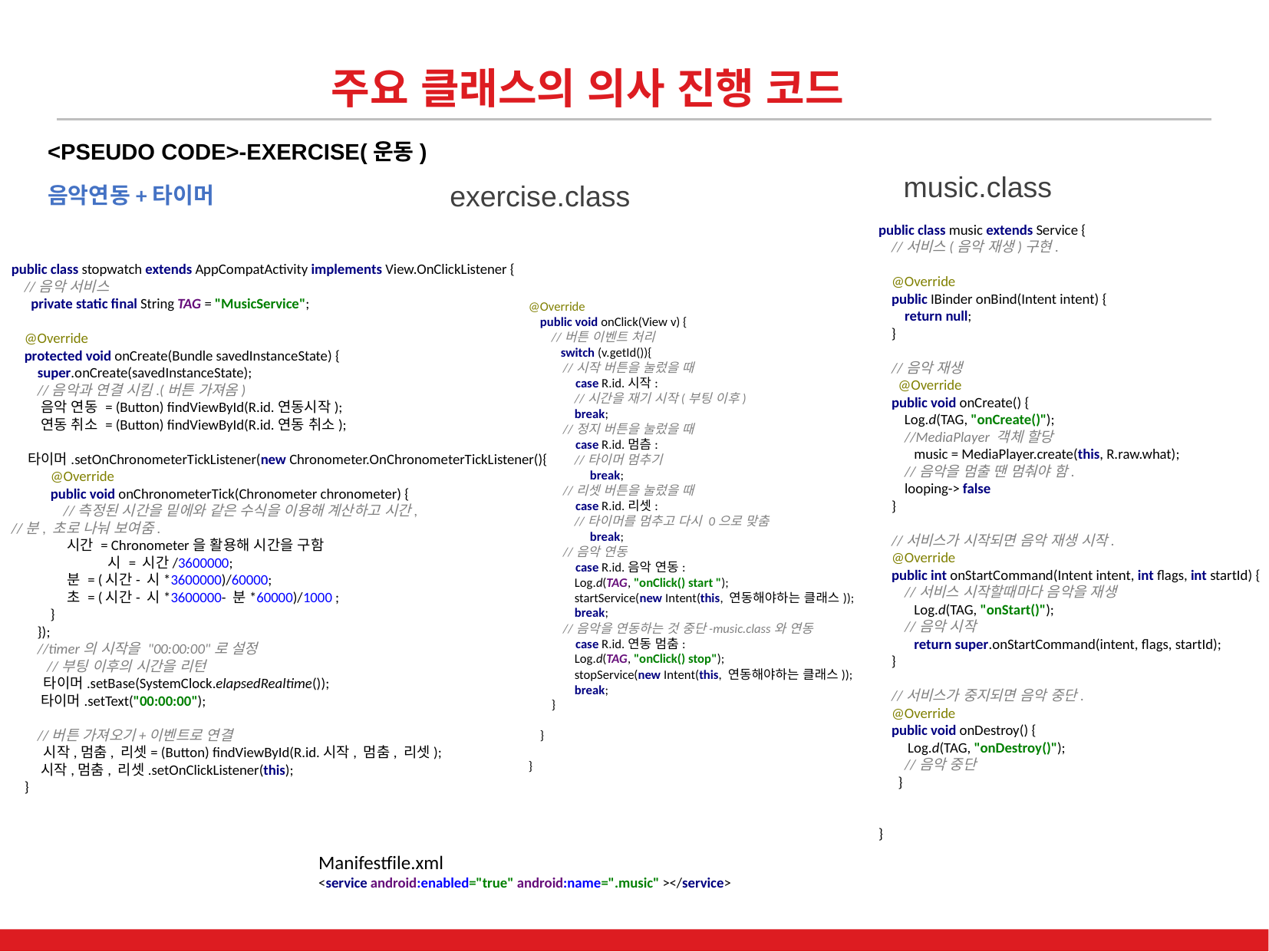

주요 클래스의 의사 진행 코드

<PSEUDO CODE>-EXERCISE(운동)

음악연동+타이머
music.class
exercise.class

public class music extends Service {
    //서비스(음악 재생)구현.
    @Override
    public IBinder onBind(Intent intent) {
        return null;
    }
    //음악 재생
    @Override
    public void onCreate() {
        Log.d(TAG, "onCreate()");
        //MediaPlayer 객체 할당
        music = MediaPlayer.create(this, R.raw.what);
        //음악을 멈출 땐 멈춰야 함.
        looping-> false
    }
    //서비스가 시작되면 음악 재생 시작.
    @Override
    public int onStartCommand(Intent intent, int flags, int startId) {
        //서비스 시작할때마다 음악을 재생
        Log.d(TAG, "onStart()");
        //음악 시작
        return super.onStartCommand(intent, flags, startId);
    }
    //서비스가 중지되면 음악 중단.
    @Override
    public void onDestroy() {
         Log.d(TAG, "onDestroy()");
        //음악 중단
    }
}
public class stopwatch extends AppCompatActivity implements View.OnClickListener {
    //음악 서비스
    private static final String TAG = "MusicService";
    @Override
    protected void onCreate(Bundle savedInstanceState) {
        super.onCreate(savedInstanceState);
        //음악과 연결 시킴.(버튼 가져옴)
        음악 연동 = (Button) findViewById(R.id.연동시작);
        연동 취소 = (Button) findViewById(R.id.연동 취소);
    타이머.setOnChronometerTickListener(new Chronometer.OnChronometerTickListener(){
            @Override
            public void onChronometerTick(Chronometer chronometer) {
                //측정된 시간을 밑에와 같은 수식을 이용해 계산하고 시간,
//분, 초로 나눠 보여줌.
                시간 = Chronometer을 활용해 시간을 구함
                        시 = 시간/3600000;
                분 = (시간- 시*3600000)/60000;
                초 = (시간- 시*3600000- 분*60000)/1000 ;
            }
        });
        //timer의 시작을 "00:00:00"로 설정
        //부팅 이후의 시간을 리턴
        타이머.setBase(SystemClock.elapsedRealtime());
        타이머.setText("00:00:00");
        //버튼 가져오기+이벤트로 연결
        시작,멈춤, 리셋= (Button) findViewById(R.id.시작, 멈춤, 리셋);
        시작,멈춤, 리셋.setOnClickListener(this);
    }
@Override
    public void onClick(View v) {
        //버튼 이벤트 처리
        switch (v.getId()){
            //시작 버튼을 눌렀을 때
            case R.id.시작:
                //시간을 재기 시작(부팅 이후)
                break;
            //정지 버튼을 눌렀을 때
            case R.id.멈츰:
                //타이머 멈추기
                break;
            //리셋 버튼을 눌렀을 때
            case R.id.리셋:
                //타이머를 멈추고 다시 0으로 맞춤
                break;
            //음악 연동
            case R.id.음악 연동:
                Log.d(TAG, "onClick() start ");
                startService(new Intent(this, 연동해야하는 클래스));
                break;
            //음악을 연동하는 것 중단-music.class와 연동
            case R.id.연동 멈춤:
                Log.d(TAG, "onClick() stop");
                stopService(new Intent(this, 연동해야하는 클래스));
                break;
        }
    }
}
Manifestfile.xml
<service android:enabled="true" android:name=".music" ></service>